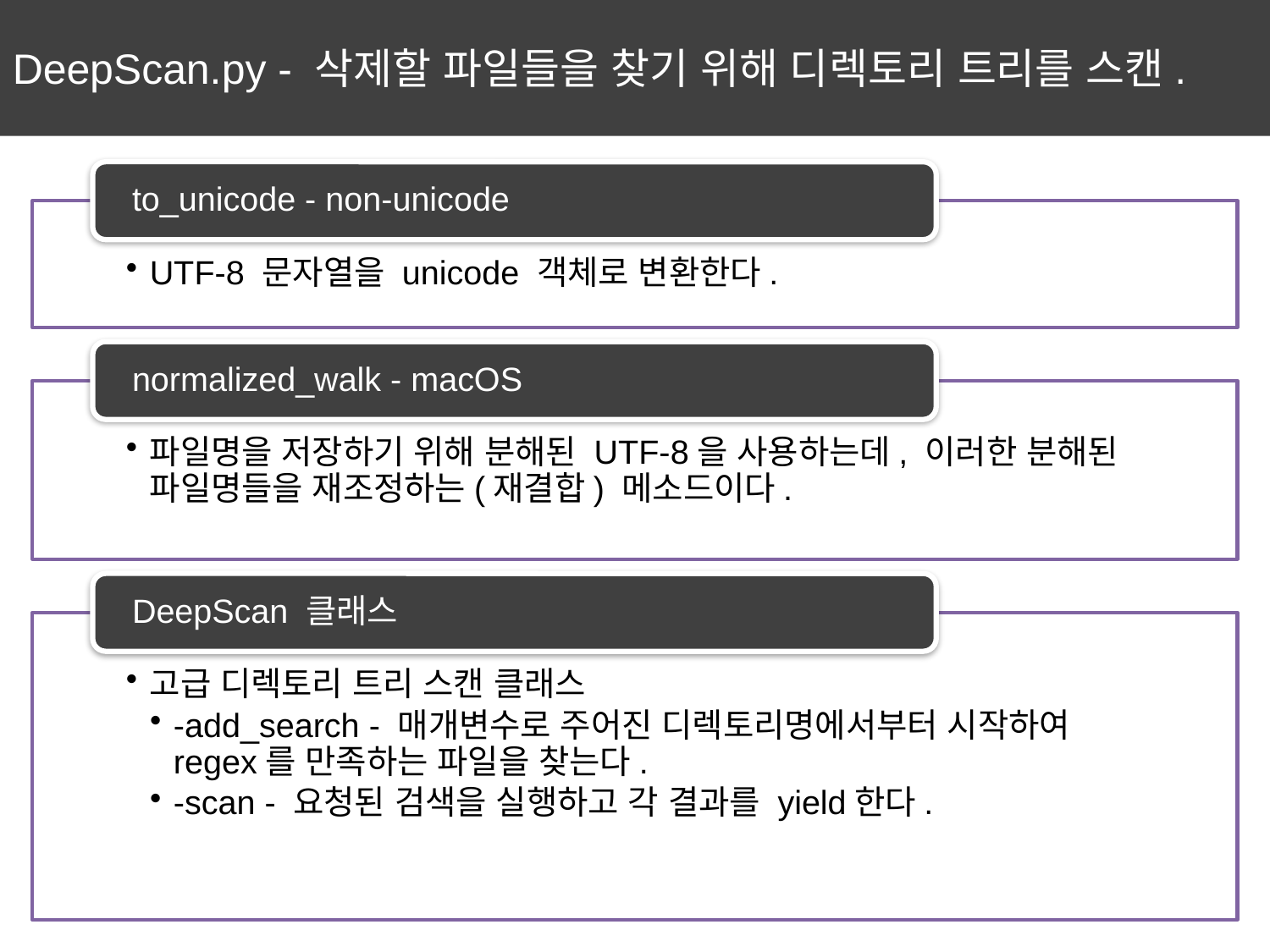

DeepScan.py - 삭제할 파일들을 찾기 위해 디렉토리 트리를 스캔.
UTF-8 문자열을 unicode 객체로 변환한다.
to_unicode - non-unicode
파일명을 저장하기 위해 분해된 UTF-8을 사용하는데, 이러한 분해된 파일명들을 재조정하는(재결합) 메소드이다.
normalized_walk - macOS
고급 디렉토리 트리 스캔 클래스
-add_search - 매개변수로 주어진 디렉토리명에서부터 시작하여 regex를 만족하는 파일을 찾는다.
-scan - 요청된 검색을 실행하고 각 결과를 yield한다.
DeepScan 클래스